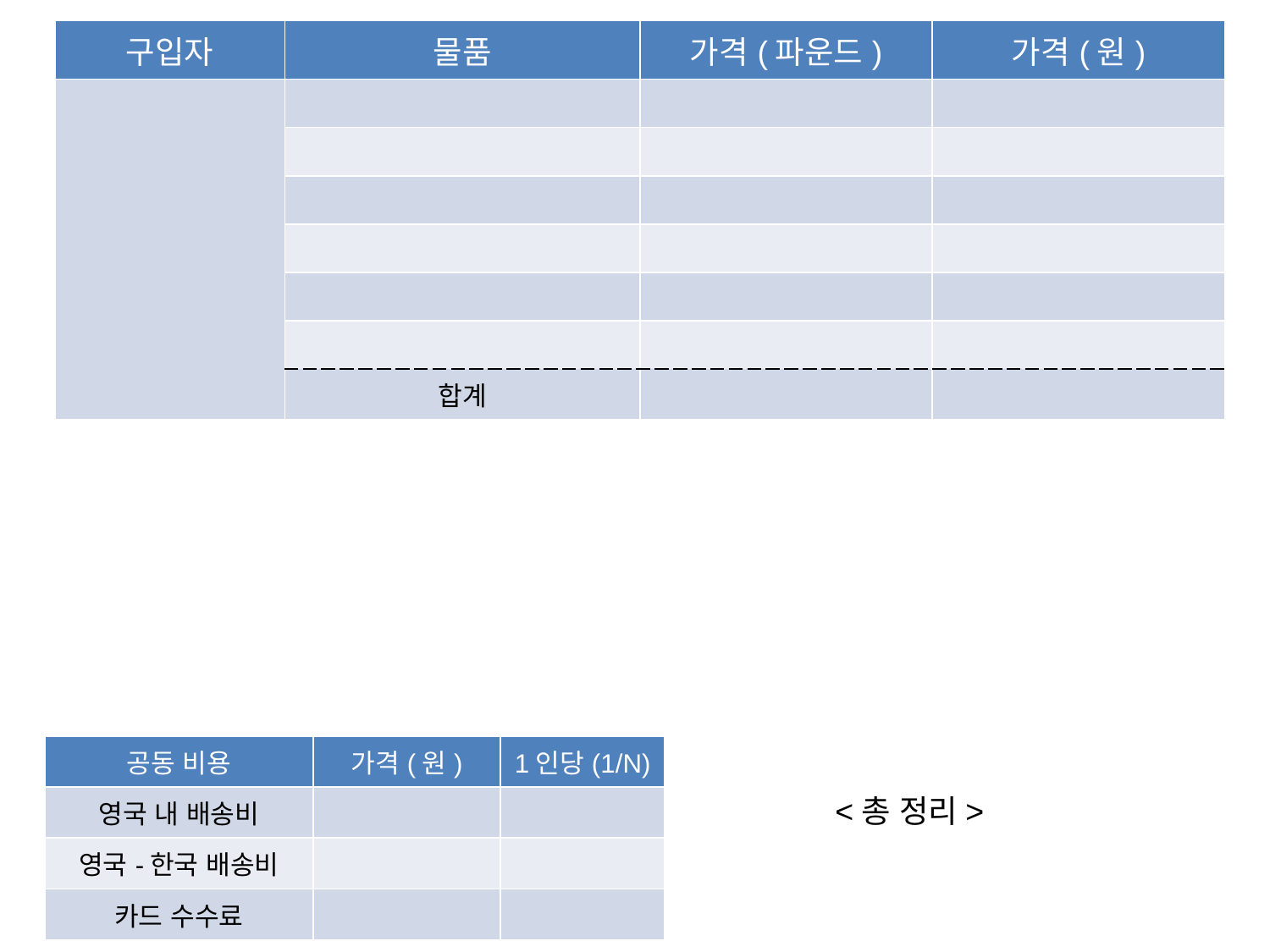

| 구입자 | 물품 | 가격(파운드) | 가격(원) |
| --- | --- | --- | --- |
|  |  |  |  |
|  |  |  |  |
|  |  |  |  |
|  |  |  |  |
|  |  |  |  |
|  |  |  |  |
|  | 합계 |  |  |
| 공동 비용 | 가격(원) | 1인당(1/N) |
| --- | --- | --- |
| 영국 내 배송비 |  |  |
| 영국-한국 배송비 |  |  |
| 카드 수수료 |  |  |
<총 정리>